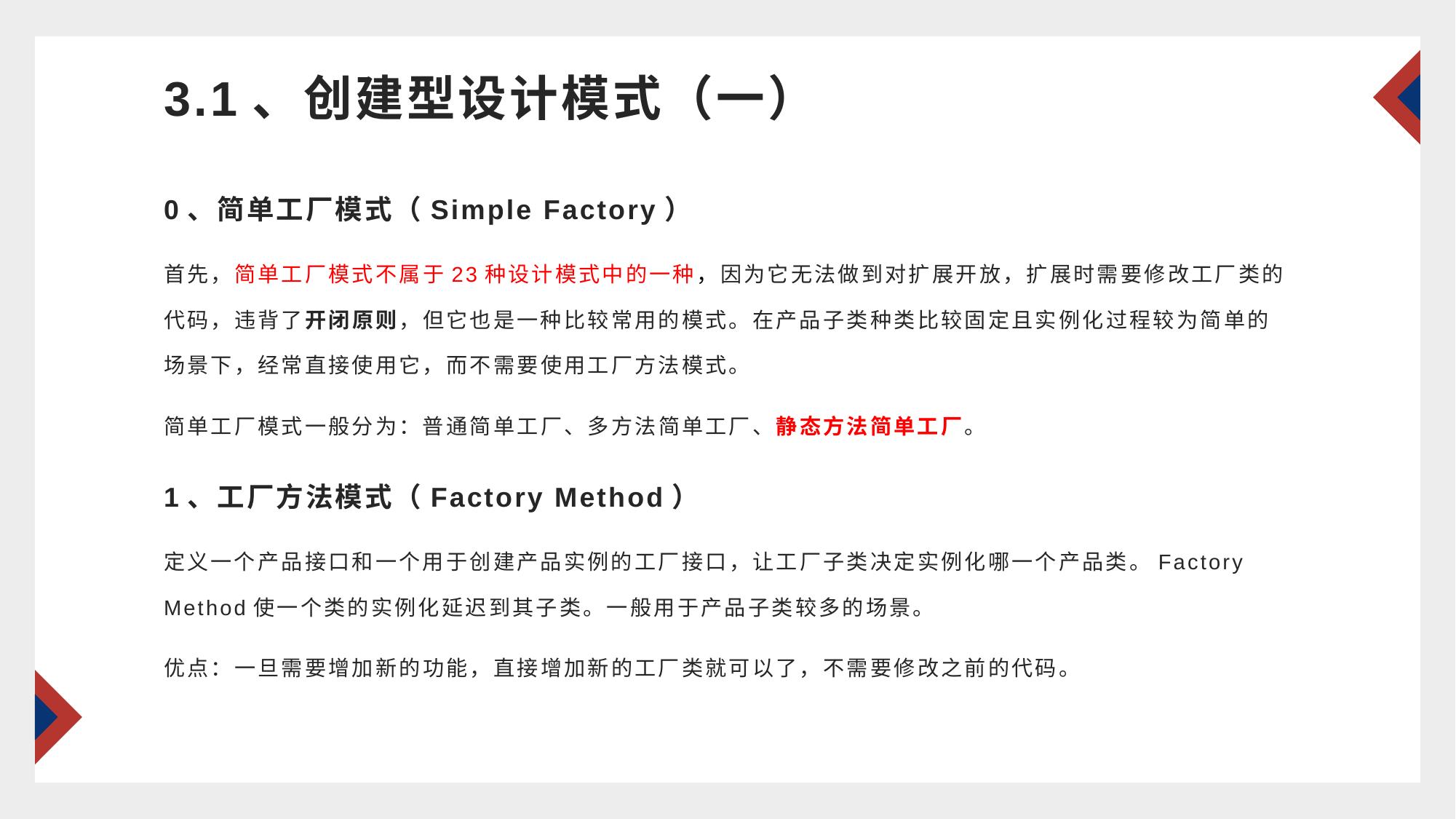

# 3.1、创建型设计模式（一）
0、简单工厂模式（Simple Factory）
首先，简单工厂模式不属于23种设计模式中的一种，因为它无法做到对扩展开放，扩展时需要修改工厂类的代码，违背了开闭原则，但它也是一种比较常用的模式。在产品子类种类比较固定且实例化过程较为简单的场景下，经常直接使用它，而不需要使用工厂方法模式。
简单工厂模式一般分为：普通简单工厂、多方法简单工厂、静态方法简单工厂。
1、工厂方法模式（Factory Method）
定义一个产品接口和一个用于创建产品实例的工厂接口，让工厂子类决定实例化哪一个产品类。Factory Method使一个类的实例化延迟到其子类。一般用于产品子类较多的场景。
优点：一旦需要增加新的功能，直接增加新的工厂类就可以了，不需要修改之前的代码。